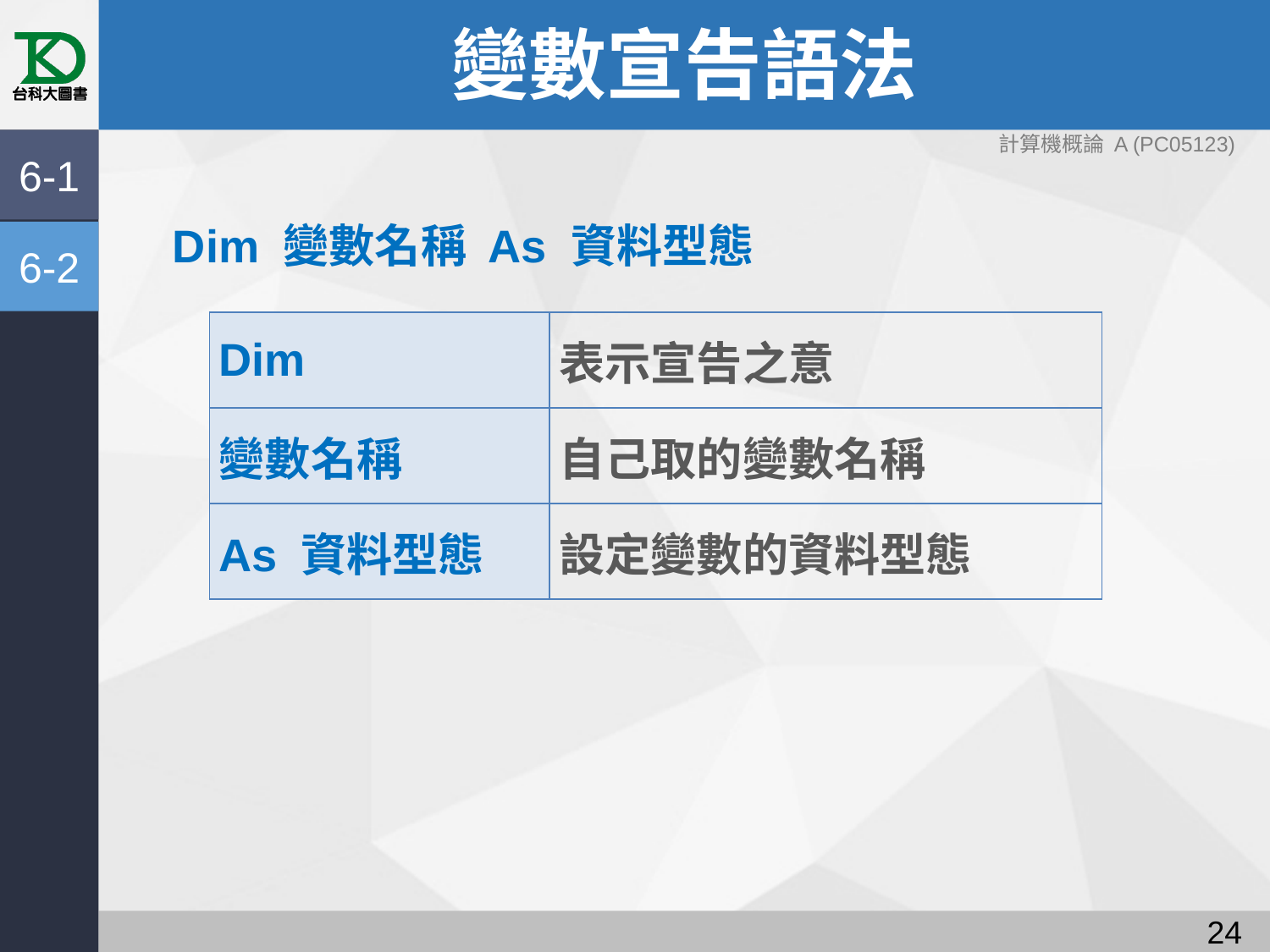

# 變數宣告語法
計算機概論 A (PC05123)
6-1
Dim 變數名稱 As 資料型態
6-2
| Dim | 表示宣告之意 |
| --- | --- |
| 變數名稱 | 自己取的變數名稱 |
| As 資料型態 | 設定變數的資料型態 |
24